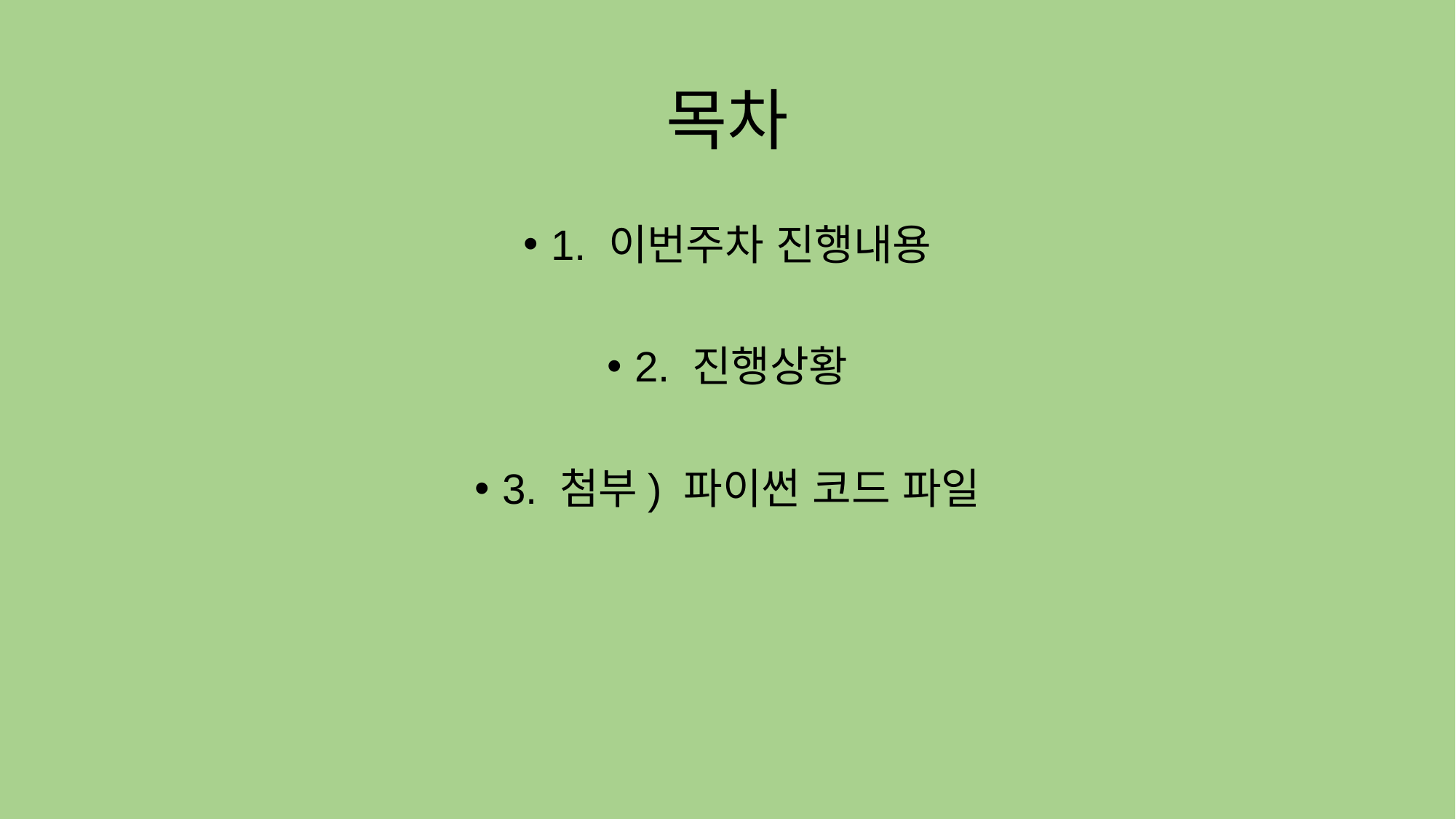

# 목차
1. 이번주차 진행내용

2. 진행상황

3. 첨부) 파이썬 코드 파일